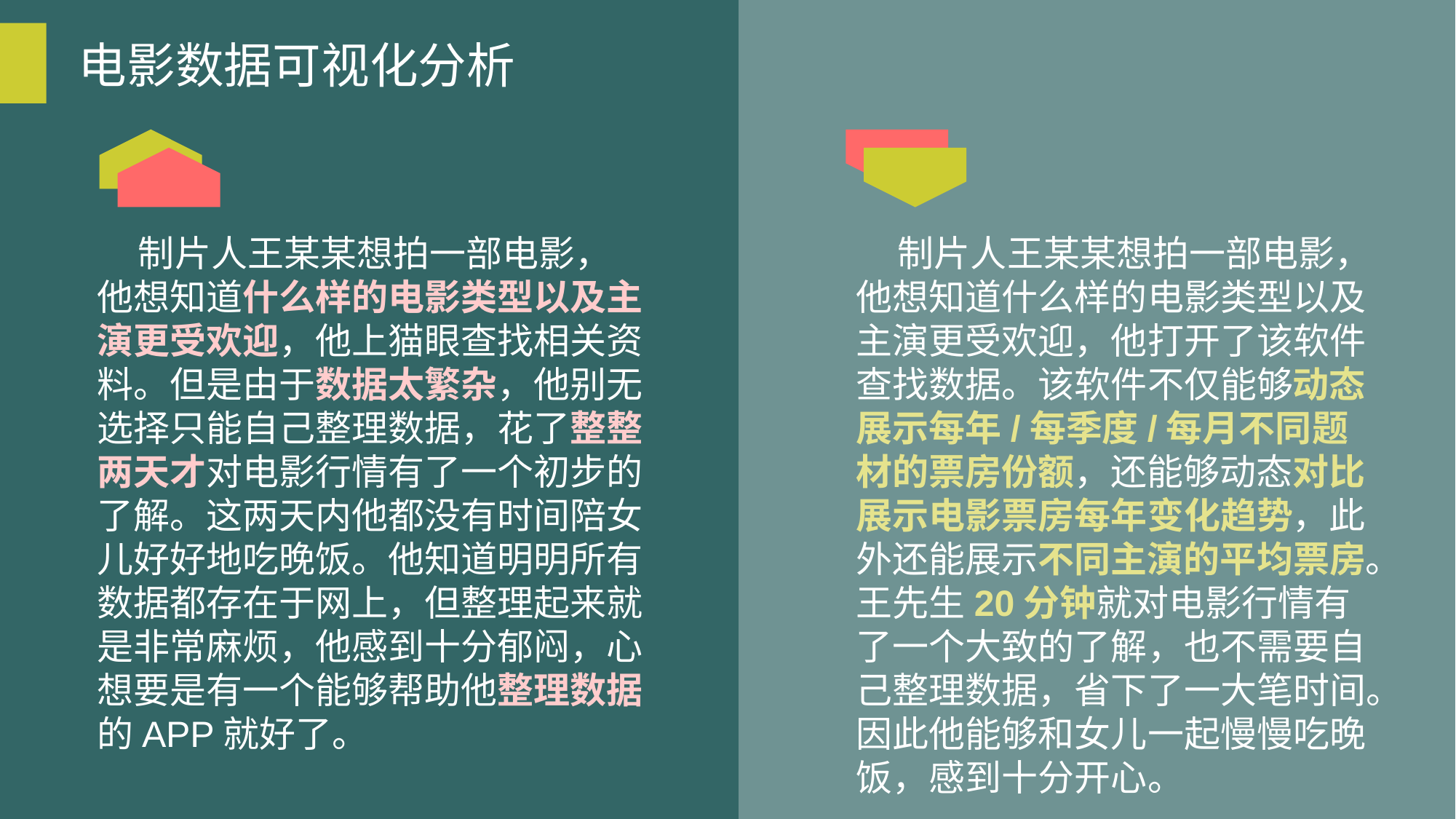

电影数据可视化分析

    制片人王某某想拍一部电影，他想知道什么样的电影类型以及主演更受欢迎，他上猫眼查找相关资料。但是由于数据太繁杂，他别无选择只能自己整理数据，花了整整两天才对电影行情有了一个初步的了解。这两天内他都没有时间陪女儿好好地吃晚饭。他知道明明所有数据都存在于网上，但整理起来就是非常麻烦，他感到十分郁闷，心想要是有一个能够帮助他整理数据的APP就好了。
    制片人王某某想拍一部电影，他想知道什么样的电影类型以及主演更受欢迎，他打开了该软件查找数据。该软件不仅能够动态展示每年/每季度/每月不同题材的票房份额，还能够动态对比展示电影票房每年变化趋势，此外还能展示不同主演的平均票房。王先生20分钟就对电影行情有了一个大致的了解，也不需要自己整理数据，省下了一大笔时间。因此他能够和女儿一起慢慢吃晚饭，感到十分开心。